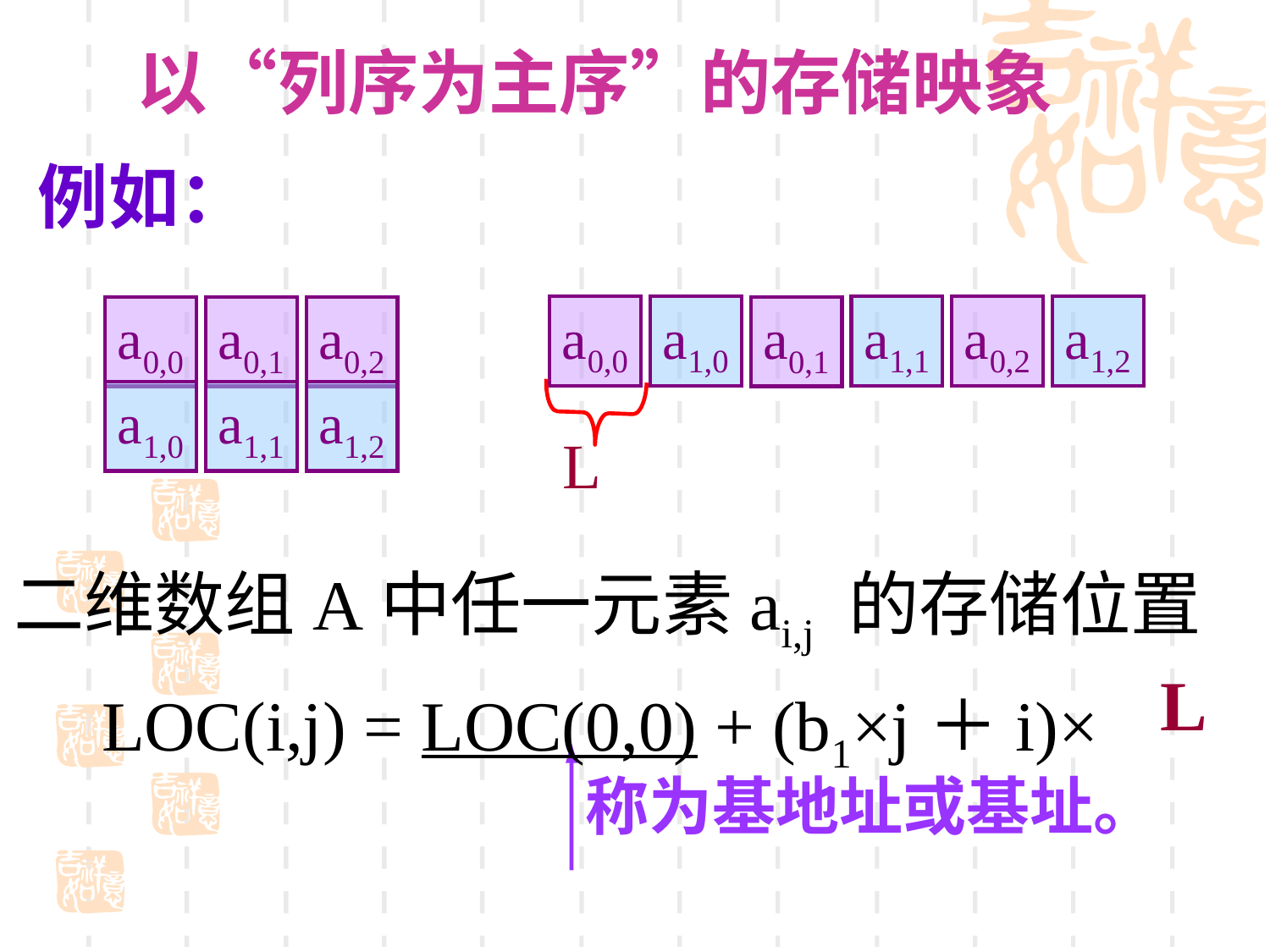

以“列序为主序”的存储映象
例如：
a0,0
a1,0
a1,1
a0,2
a1,2
a0,0
a0,1
a0,2
a0,1

a1,0
a1,1
a1,2
L
二维数组A中任一元素ai,j 的存储位置
     LOC(i,j) = LOC(0,0) + (b1×j＋i)×
 L

称为基地址或基址。